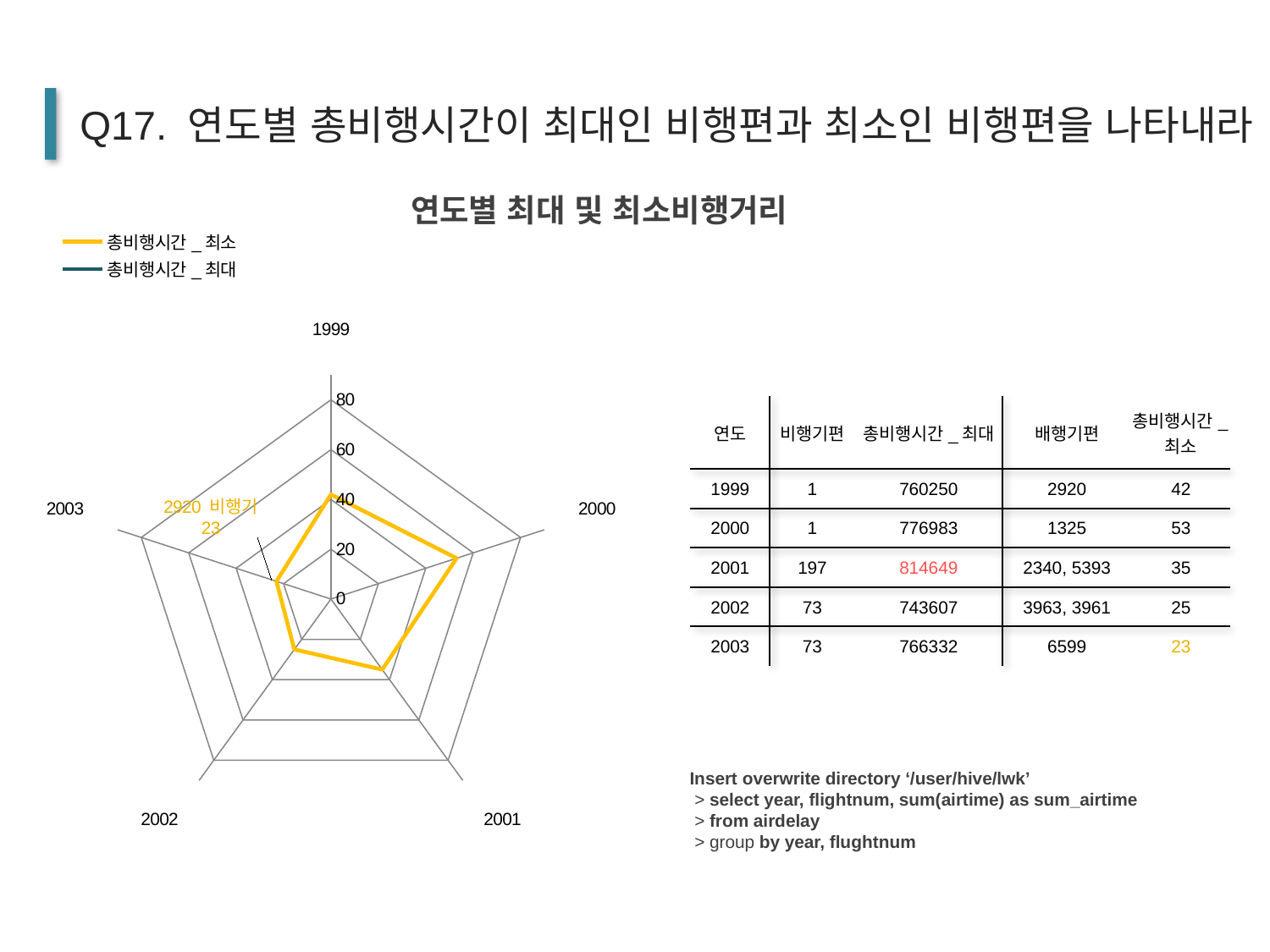

Q17. 연도별 총비행시간이 최대인 비행편과 최소인 비행편을 나타내라

### Chart: 연도별 최대 및 최소비행거리

| Category | 총비행시간_최소 | 총비행시간_최대 |
|---|---|---|
| 1999 | 42.0 | 760250.0 |
| 2000 | 53.0 | 776983.0 |
| 2001 | 35.0 | 814649.0 |
| 2002 | 25.0 | 743607.0 |
| 2003 | 23.0 | 766332.0 |
| 연도 | 비행기편 | 총비행시간\_최대 | 배행기편 | 총비행시간\_최소 |
| --- | --- | --- | --- | --- |
| 1999 | 1 | 760250 | 2920 | 42 |
| 2000 | 1 | 776983 | 1325 | 53 |
| 2001 | 197 | 814649 | 2340, 5393 | 35 |
| 2002 | 73 | 743607 | 3963, 3961 | 25 |
| 2003 | 73 | 766332 | 6599 | 23 |
Insert overwrite directory ‘/user/hive/lwk’
 > select year, flightnum, sum(airtime) as sum_airtime
 > from airdelay
 > group by year, flughtnum
Order by year, sum_airtime desc;